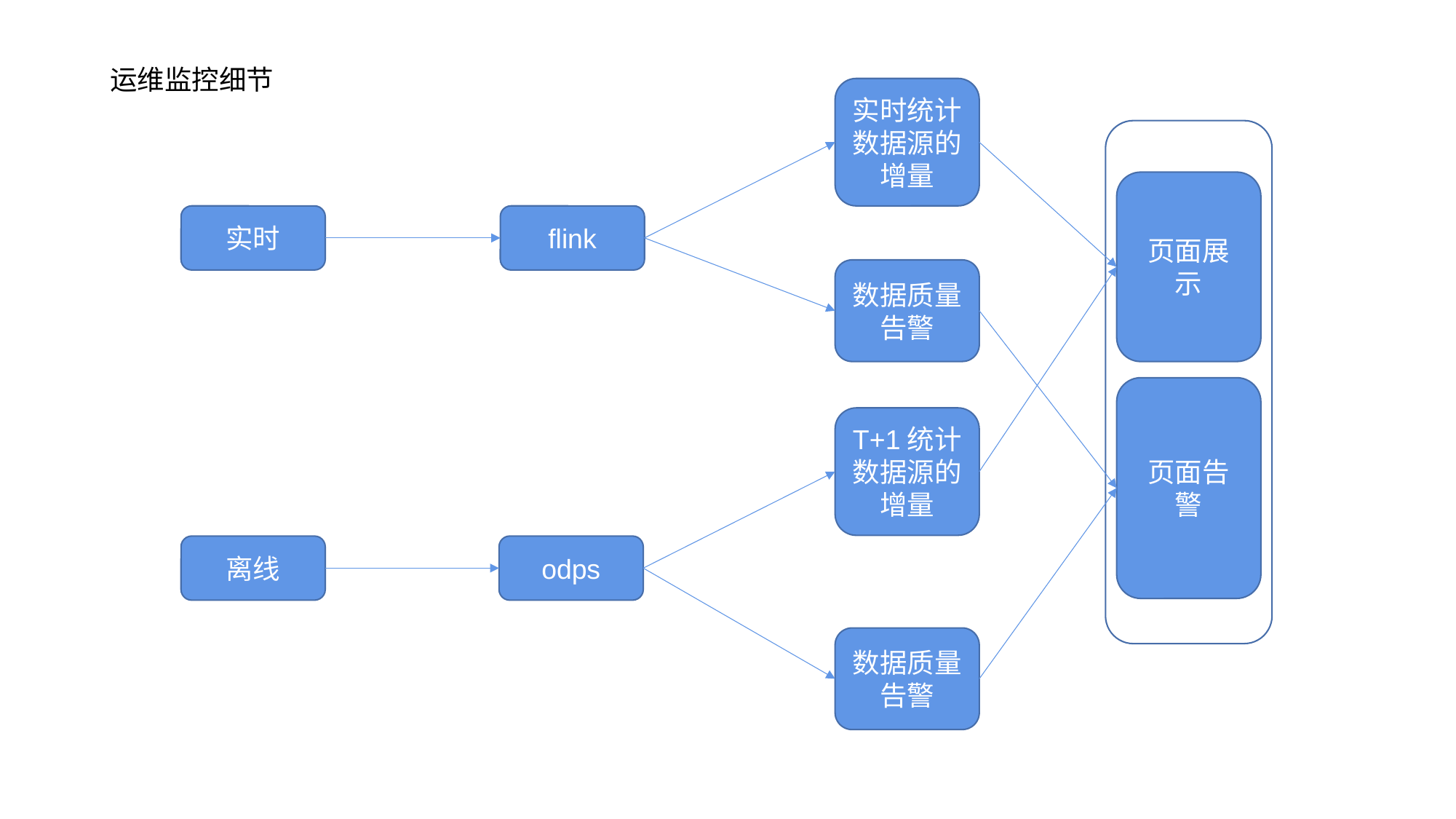

运维监控细节
实时统计数据源的增量

页面展示
实时
flink
数据质量告警
页面告警
T+1统计数据源的增量
离线
odps
数据质量告警